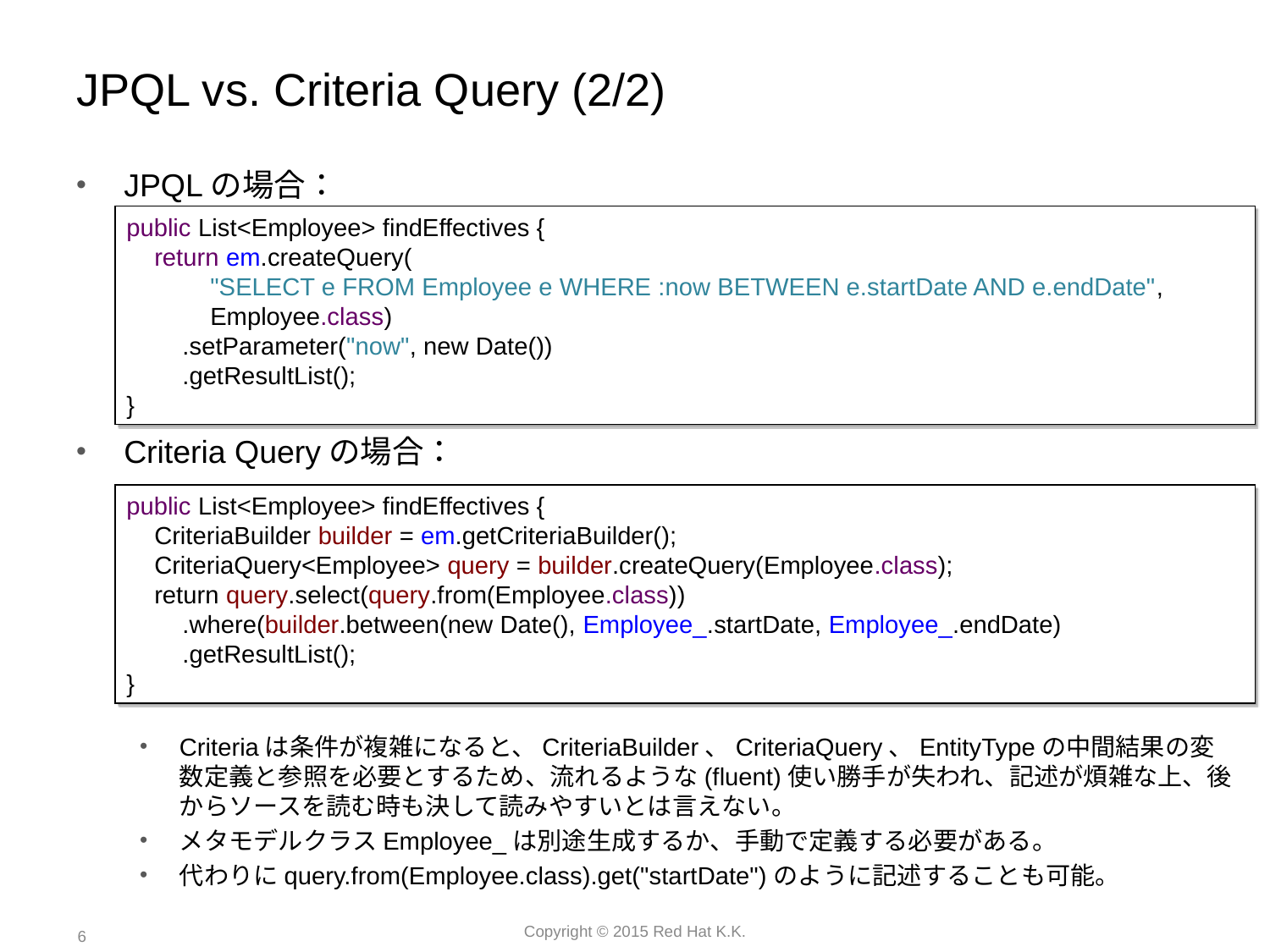

# JPQL vs. Criteria Query (2/2)
JPQLの場合：

Criteria Queryの場合：

Criteriaは条件が複雑になると、CriteriaBuilder、CriteriaQuery、EntityTypeの中間結果の変数定義と参照を必要とするため、流れるような(fluent)使い勝手が失われ、記述が煩雑な上、後からソースを読む時も決して読みやすいとは言えない。
メタモデルクラスEmployee_は別途生成するか、手動で定義する必要がある。
代わりにquery.from(Employee.class).get("startDate")のように記述することも可能。

public List<Employee> findEffectives {
    return em.createQuery(
            "SELECT e FROM Employee e WHERE :now BETWEEN e.startDate AND e.endDate",
            Employee.class)
        .setParameter("now", new Date())
        .getResultList();
}
public List<Employee> findEffectives {
    CriteriaBuilder builder = em.getCriteriaBuilder();
    CriteriaQuery<Employee> query = builder.createQuery(Employee.class);
    return query.select(query.from(Employee.class))
        .where(builder.between(new Date(), Employee_.startDate, Employee_.endDate)
        .getResultList();
}
6
Copyright © 2015 Red Hat K.K.